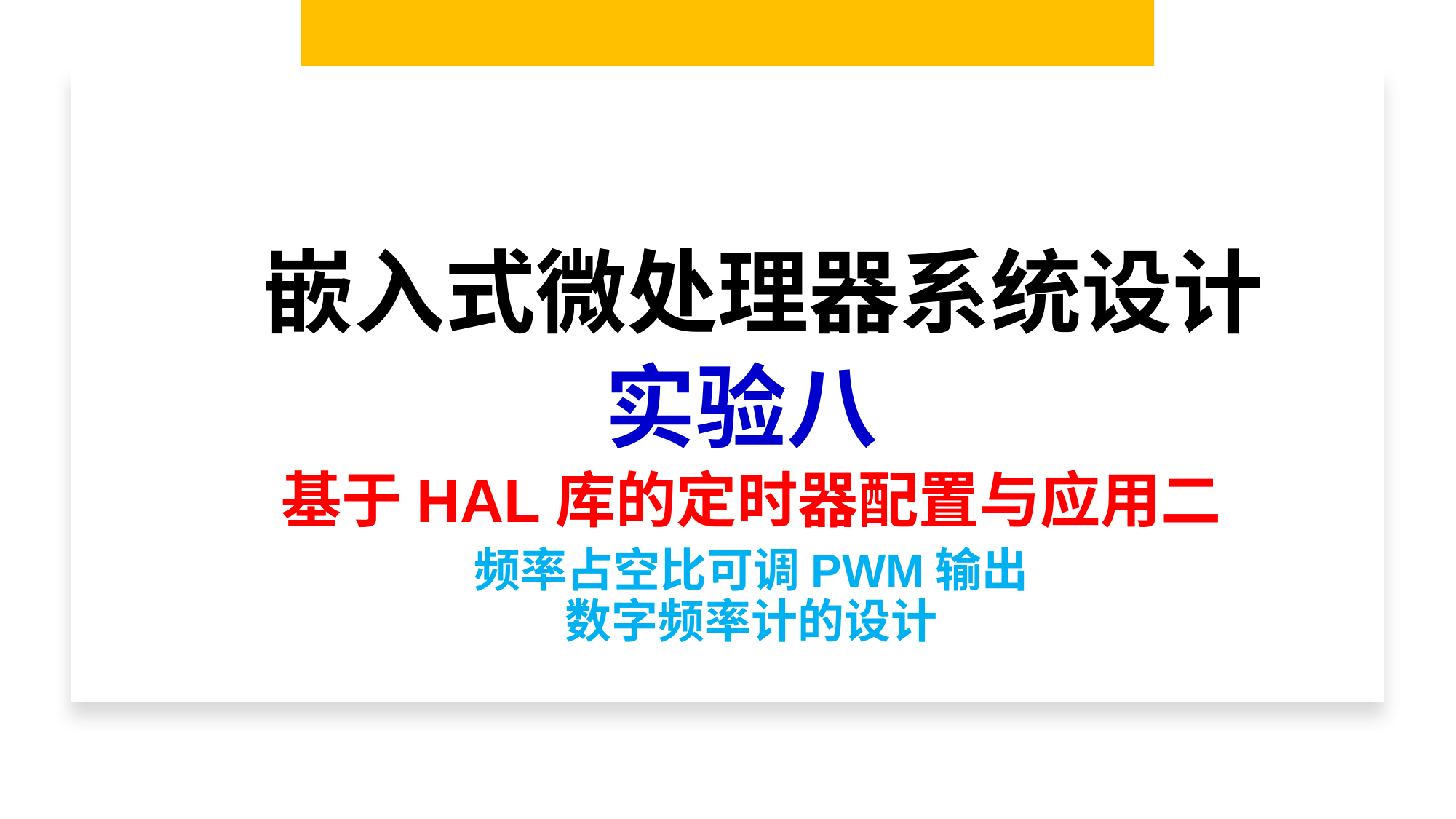

# 嵌入式微处理器系统设计
实验八
基于HAL库的定时器配置与应用二

频率占空比可调PWM输出
数字频率计的设计